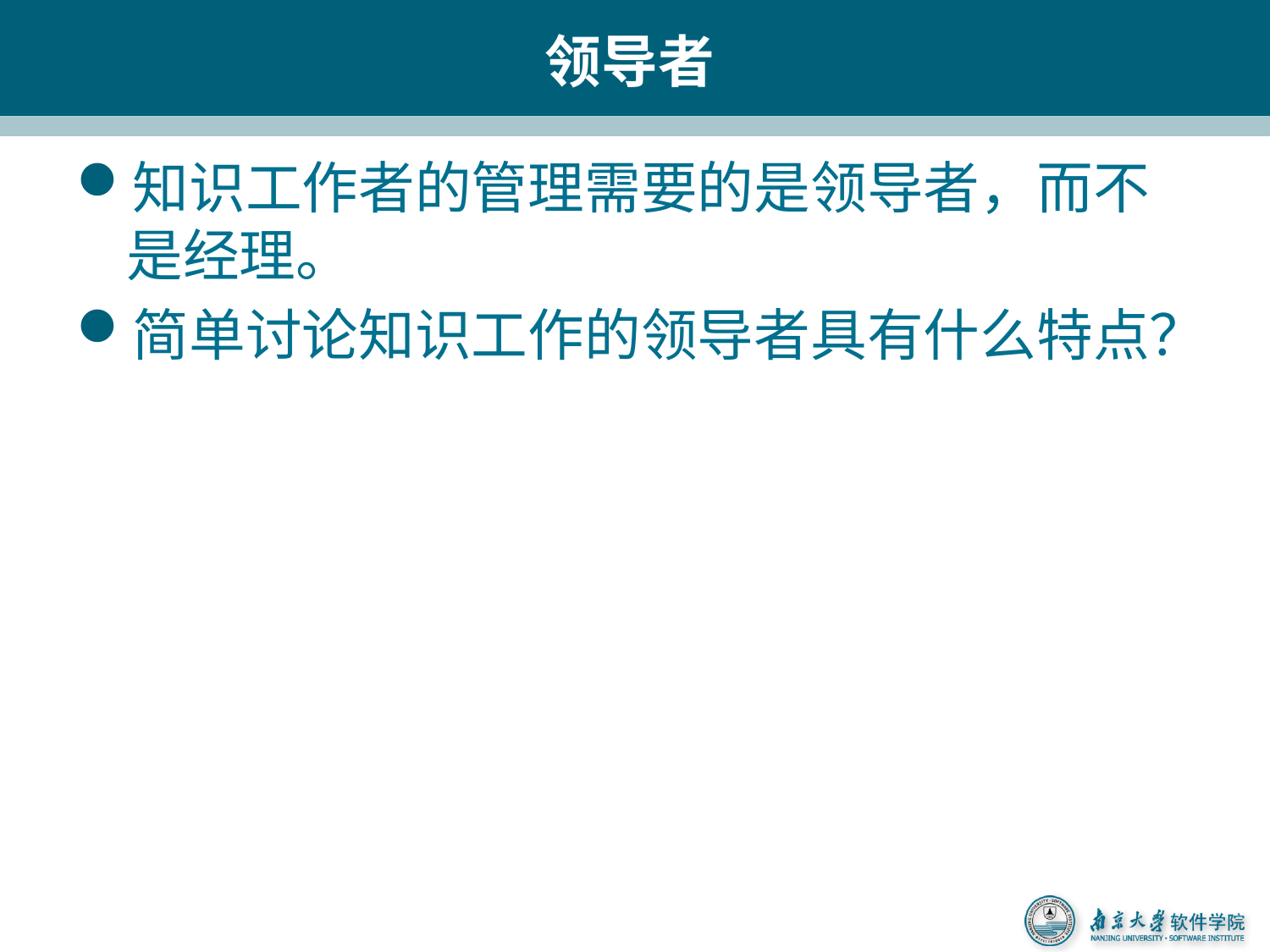

# 领导者
知识工作者的管理需要的是领导者，而不是经理。
简单讨论知识工作的领导者具有什么特点？